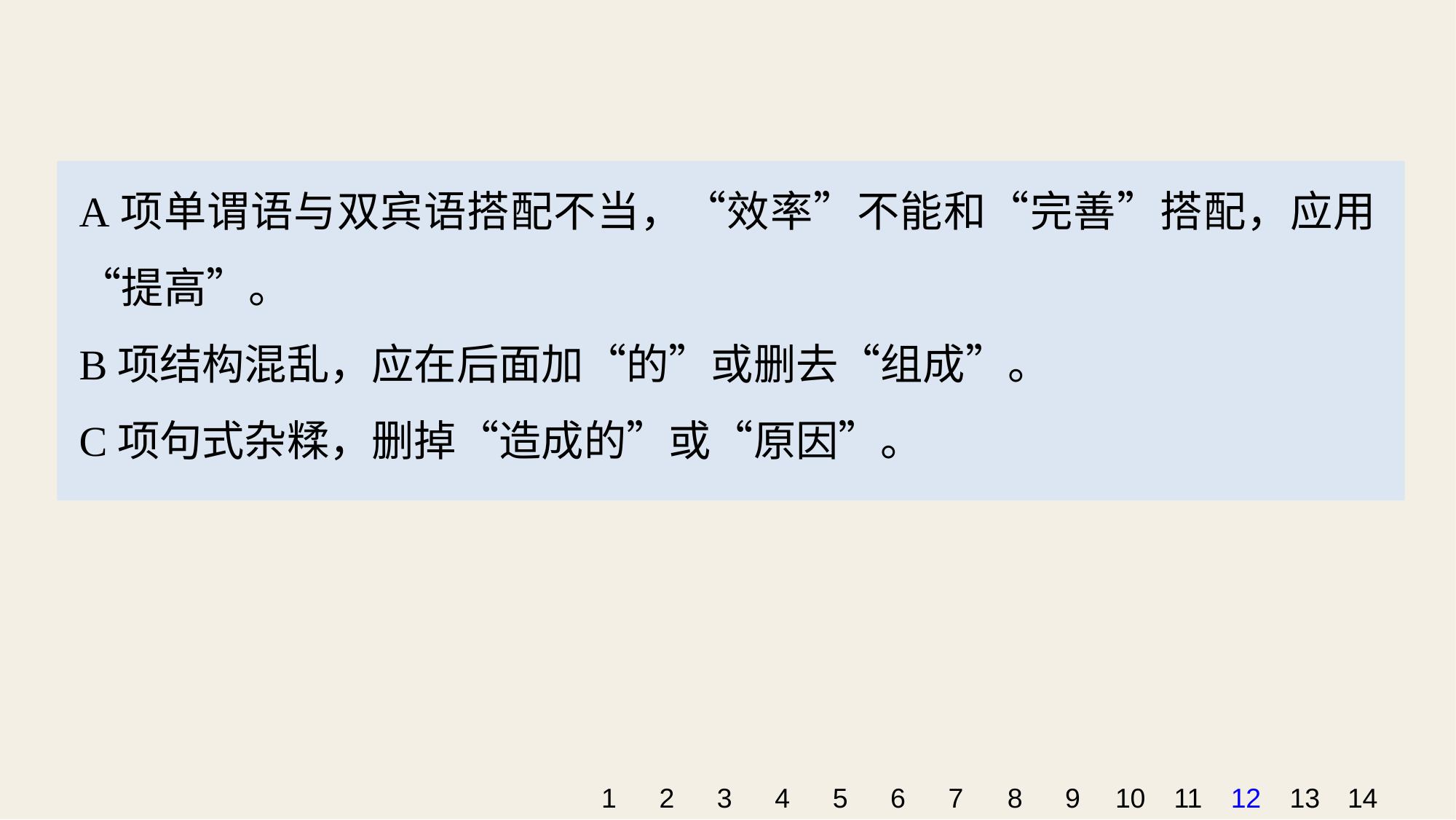

A项单谓语与双宾语搭配不当，“效率”不能和“完善”搭配，应用“提高”。
B项结构混乱，应在后面加“的”或删去“组成”。
C项句式杂糅，删掉“造成的”或“原因”。

1
2
3
4
5
6
7
8
9
10
11
12
13
14